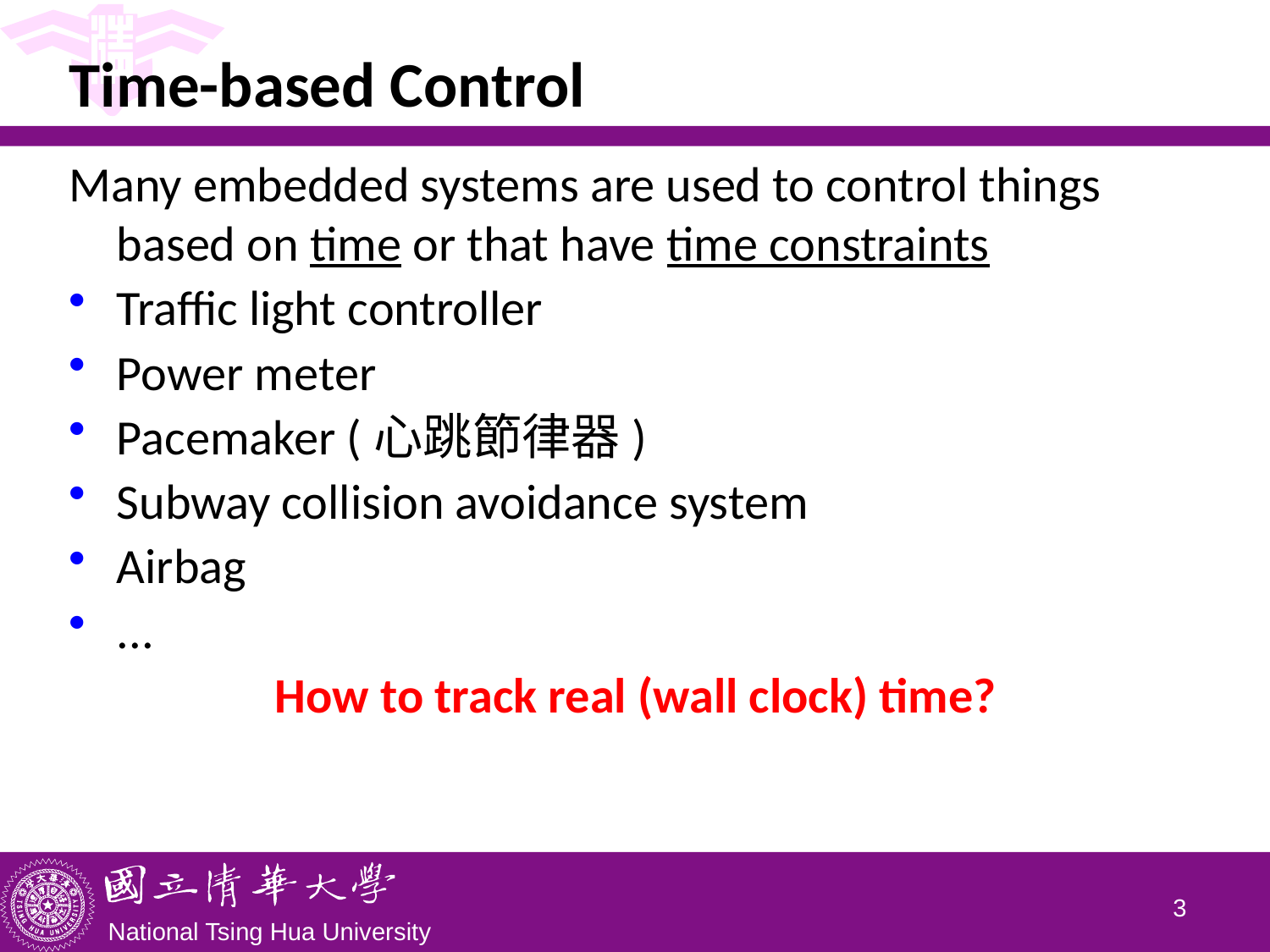

# Time-based Control
Many embedded systems are used to control things based on time or that have time constraints
Traffic light controller
Power meter
Pacemaker (心跳節律器)
Subway collision avoidance system
Airbag
...
How to track real (wall clock) time?
3